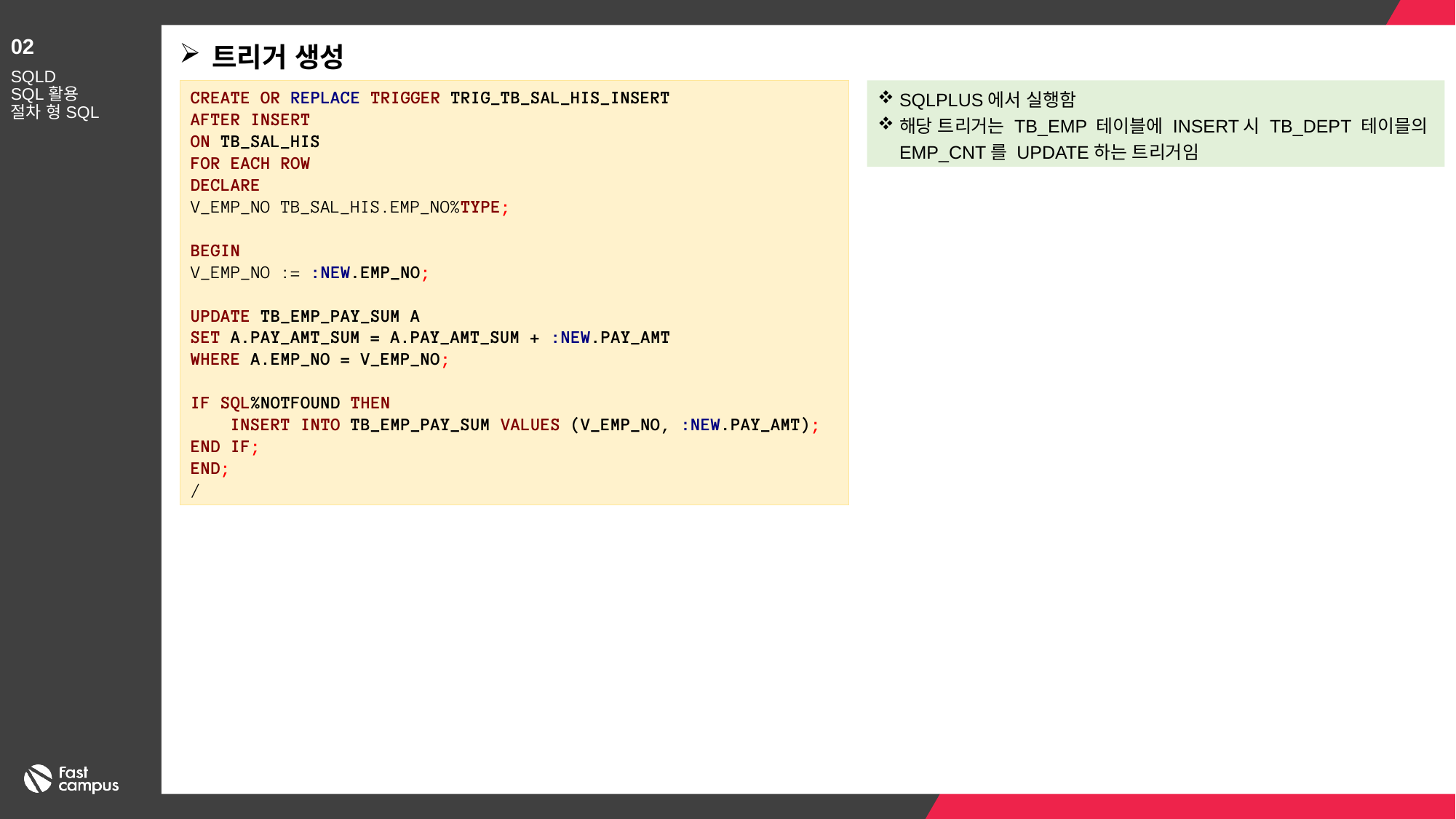

02
트리거 생성
SQLD
SQL활용
절차 형SQL
CREATE OR REPLACE TRIGGER TRIG_TB_SAL_HIS_INSERT
AFTER INSERT
ON TB_SAL_HIS
FOR EACH ROW
DECLARE
V_EMP_NO TB_SAL_HIS.EMP_NO%TYPE;

BEGIN
V_EMP_NO := :NEW.EMP_NO;

UPDATE TB_EMP_PAY_SUM A
SET A.PAY_AMT_SUM = A.PAY_AMT_SUM + :NEW.PAY_AMT
WHERE A.EMP_NO = V_EMP_NO;

IF SQL%NOTFOUND THEN
    INSERT INTO TB_EMP_PAY_SUM VALUES (V_EMP_NO, :NEW.PAY_AMT);
END IF;
END;
/
SQLPLUS에서 실행함
해당 트리거는 TB_EMP 테이블에 INSERT시 TB_DEPT 테이믈의 EMP_CNT를 UPDATE하는 트리거임